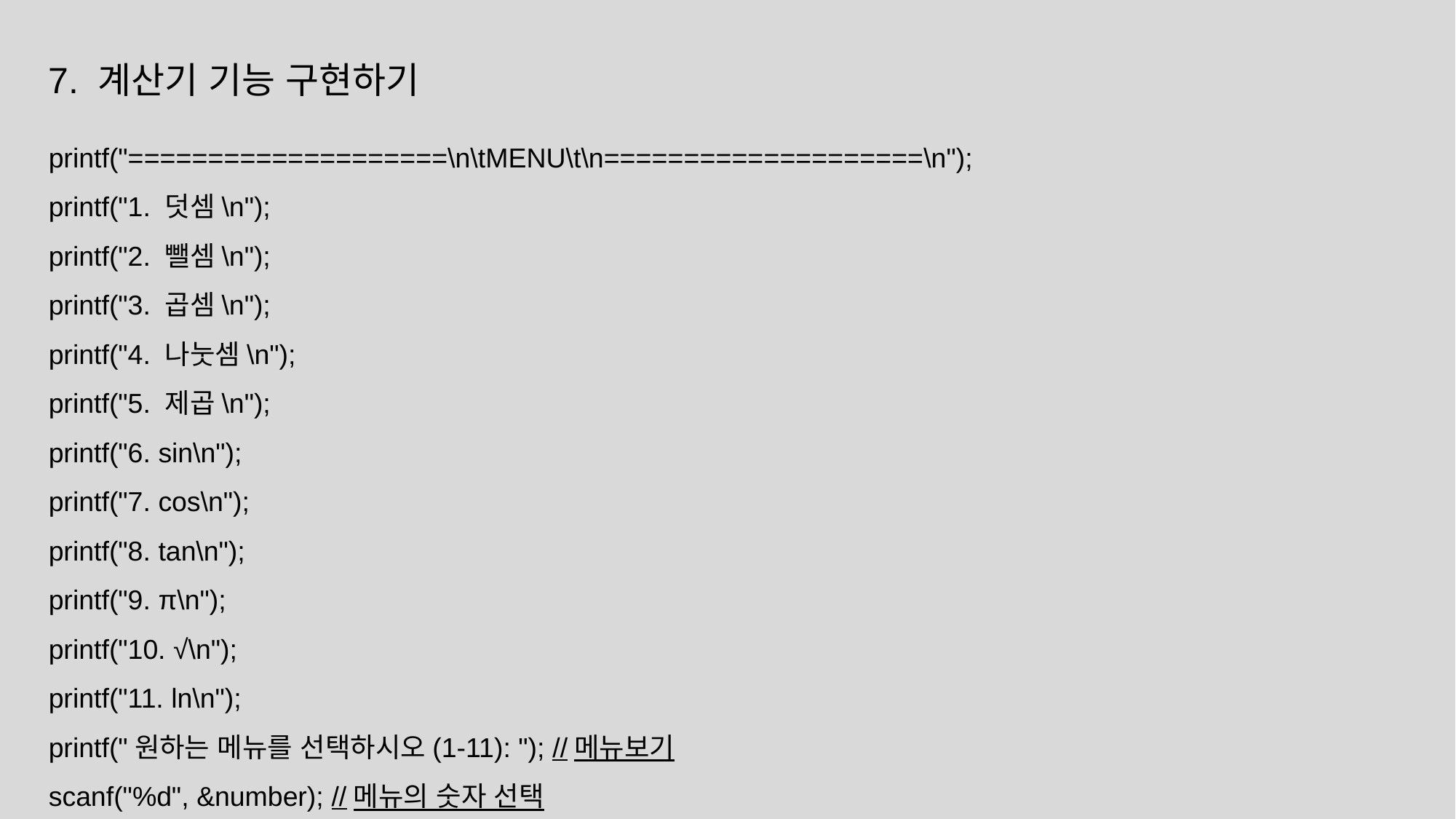

7. 계산기 기능 구현하기

printf("====================\n\tMENU\t\n====================\n");
printf("1. 덧셈\n");
printf("2. 뺄셈\n");
printf("3. 곱셈\n");
printf("4. 나눗셈\n");
printf("5. 제곱\n");
printf("6. sin\n");
printf("7. cos\n");
printf("8. tan\n");
printf("9. π\n");
printf("10. √\n");
printf("11. ln\n");
printf("원하는 메뉴를 선택하시오(1-11): "); //메뉴보기
scanf("%d", &number); //메뉴의 숫자 선택